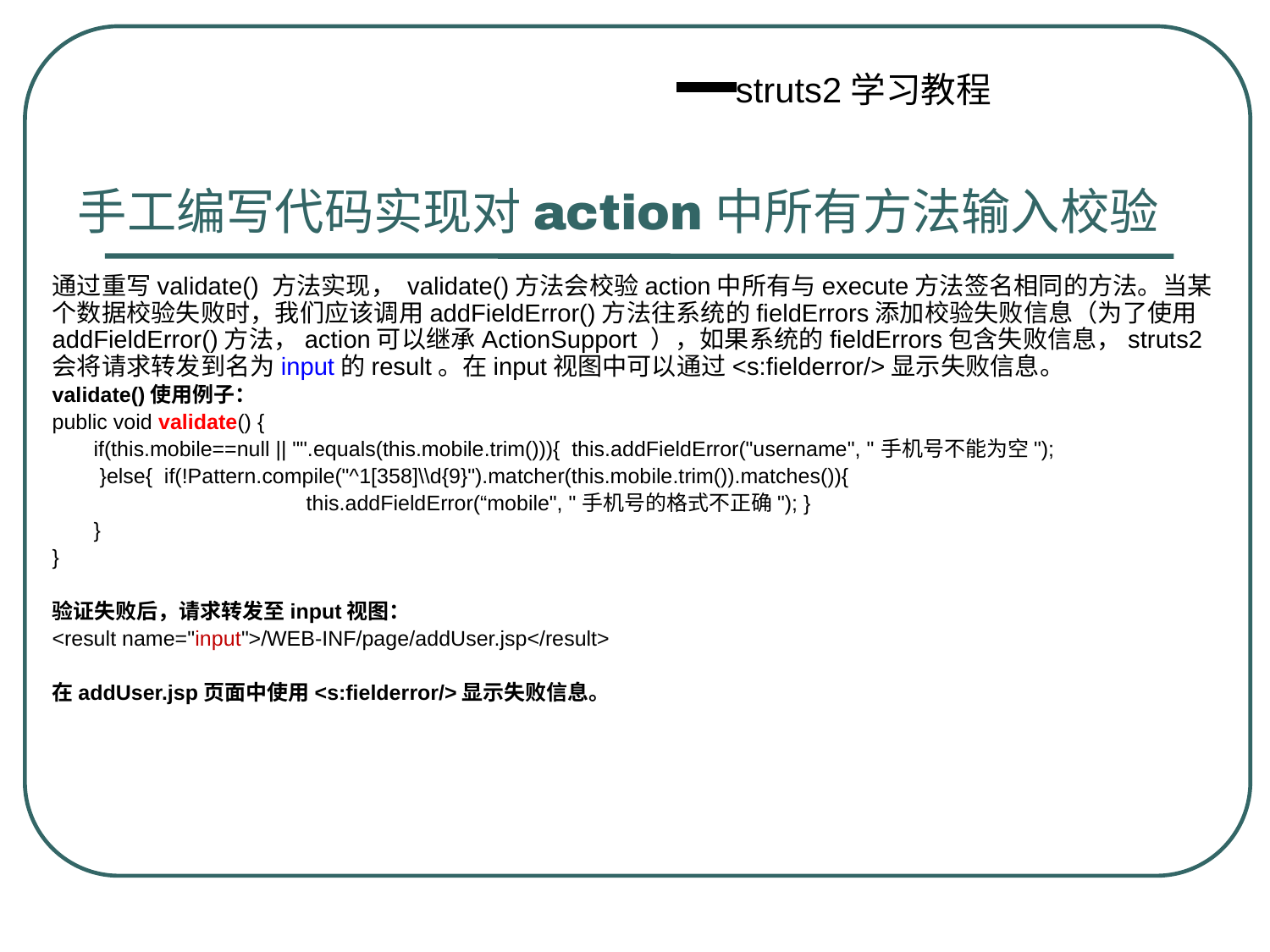

手工编写代码实现对action中所有方法输入校验
通过重写validate() 方法实现， validate()方法会校验action中所有与execute方法签名相同的方法。当某个数据校验失败时，我们应该调用addFieldError()方法往系统的fieldErrors添加校验失败信息（为了使用addFieldError()方法，action可以继承ActionSupport ），如果系统的fieldErrors包含失败信息，struts2会将请求转发到名为input的result。在input视图中可以通过<s:fielderror/>显示失败信息。
validate()使用例子：
public void validate() {
       if(this.mobile==null || "".equals(this.mobile.trim())){  this.addFieldError("username", "手机号不能为空");
        }else{  if(!Pattern.compile("^1[358]\\d{9}").matcher(this.mobile.trim()).matches()){
		this.addFieldError(“mobile", "手机号的格式不正确"); }
       }
}

验证失败后，请求转发至input视图：
<result name="input">/WEB-INF/page/addUser.jsp</result>

在addUser.jsp页面中使用<s:fielderror/>显示失败信息。